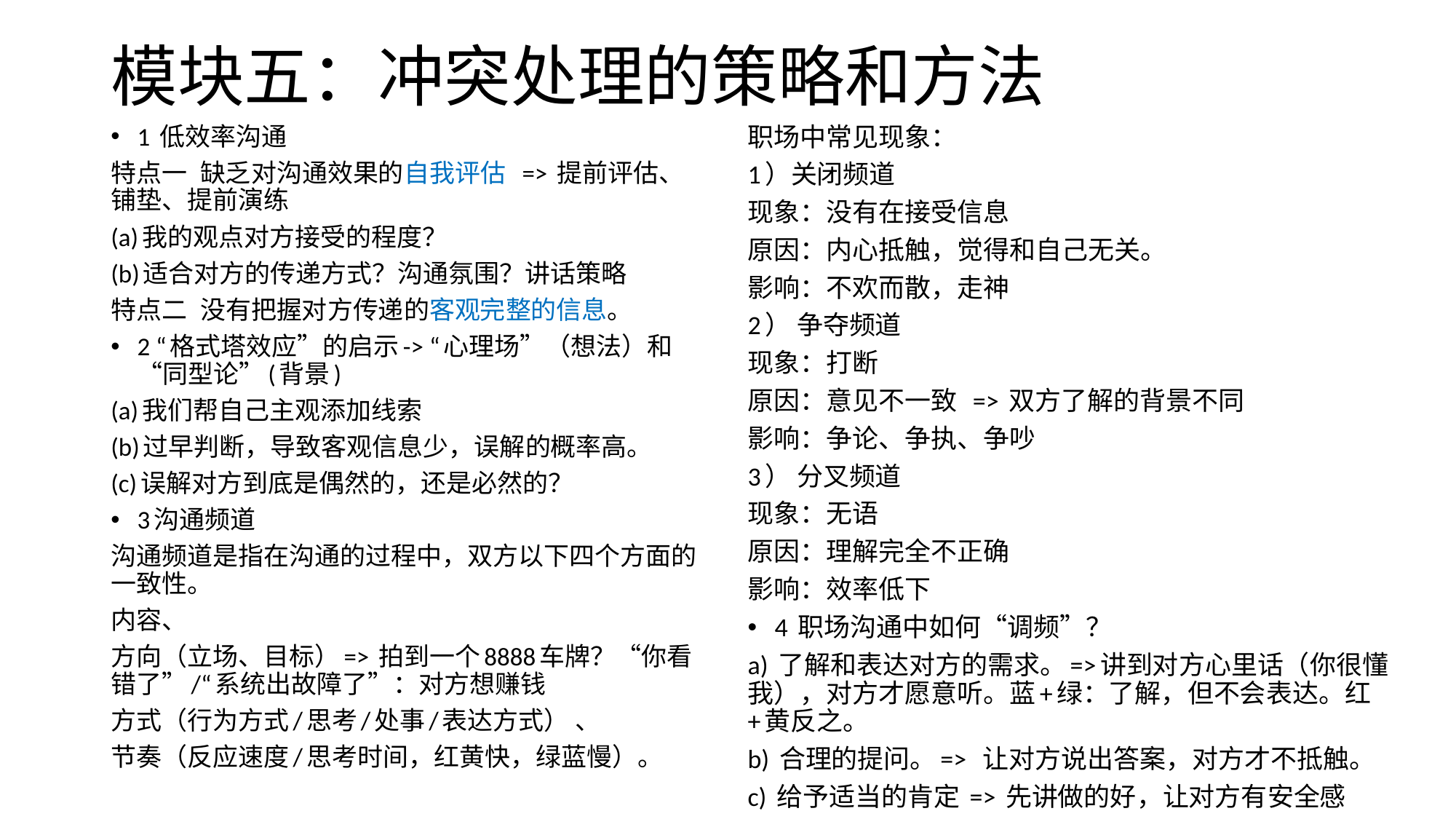

# 模块五：冲突处理的策略和方法
1 低效率沟通
特点一 缺乏对沟通效果的自我评估 => 提前评估、铺垫、提前演练
(a)我的观点对方接受的程度？
(b)适合对方的传递方式？沟通氛围？讲话策略
特点二 没有把握对方传递的客观完整的信息。
2 “格式塔效应”的启示-> “心理场”（想法）和“同型论”(背景)
(a)我们帮自己主观添加线索
(b)过早判断，导致客观信息少，误解的概率高。
(c)误解对方到底是偶然的，还是必然的？
3沟通频道
沟通频道是指在沟通的过程中，双方以下四个方面的一致性。
内容、
方向（立场、目标）=> 拍到一个8888车牌？“你看错了”/“系统出故障了”：对方想赚钱
方式（行为方式/思考/处事/表达方式） 、
节奏（反应速度/思考时间，红黄快，绿蓝慢）。
职场中常见现象：
1）关闭频道
现象：没有在接受信息
原因：内心抵触，觉得和自己无关。
影响：不欢而散，走神
2） 争夺频道
现象：打断
原因：意见不一致  => 双方了解的背景不同
影响：争论、争执、争吵
3） 分叉频道
现象：无语
原因：理解完全不正确
影响：效率低下
4 职场沟通中如何“调频”？
a) 了解和表达对方的需求。=>讲到对方心里话（你很懂我），对方才愿意听。蓝+绿：了解，但不会表达。红+黄反之。
b) 合理的提问。=>  让对方说出答案，对方才不抵触。
c) 给予适当的肯定 => 先讲做的好，让对方有安全感